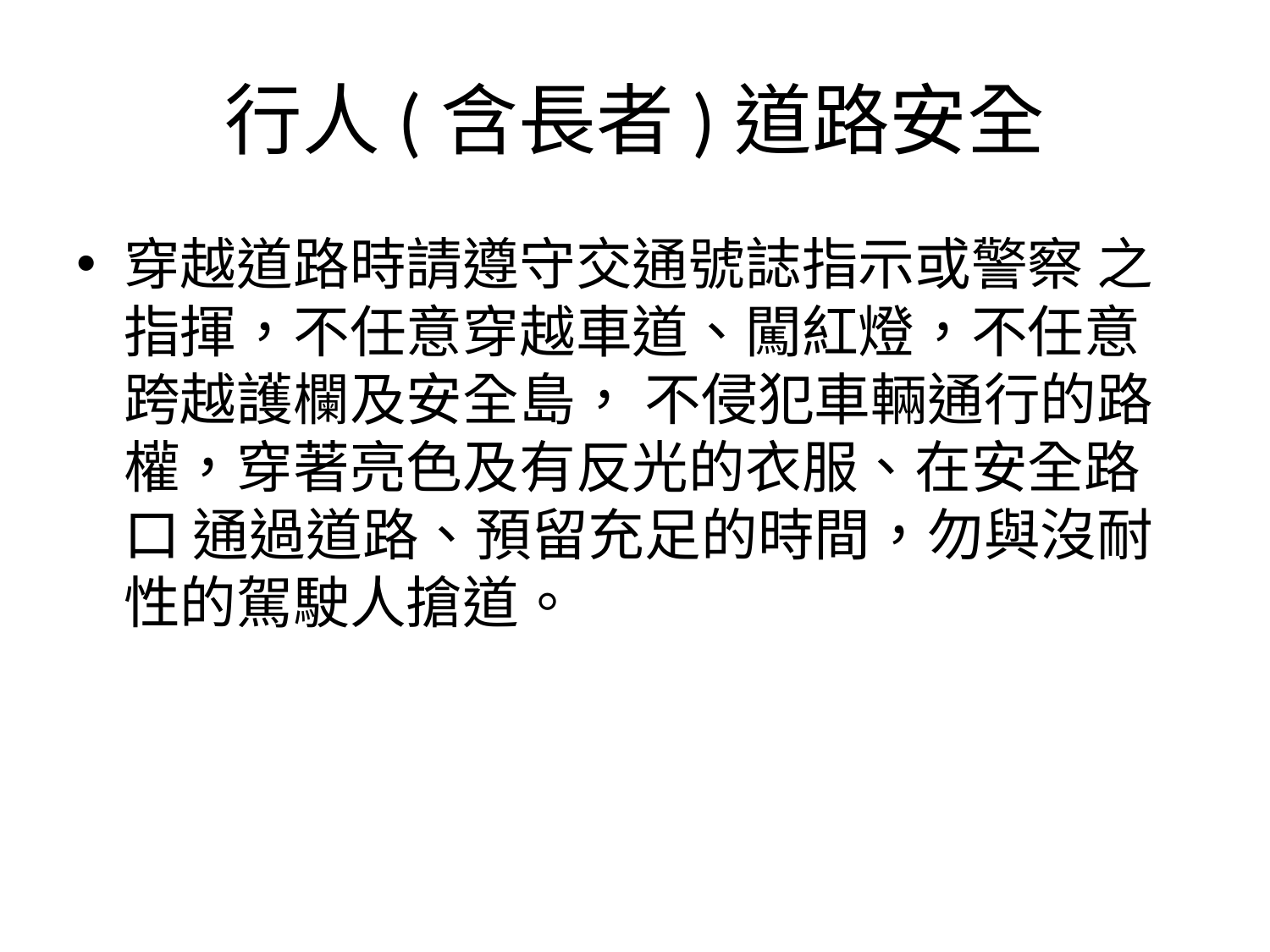

# 行人(含長者)道路安全
穿越道路時請遵守交通號誌指示或警察 之指揮，不任意穿越車道、闖紅燈，不任意跨越護欄及安全島， 不侵犯車輛通行的路權，穿著亮色及有反光的衣服、在安全路口 通過道路、預留充足的時間，勿與沒耐性的駕駛人搶道。